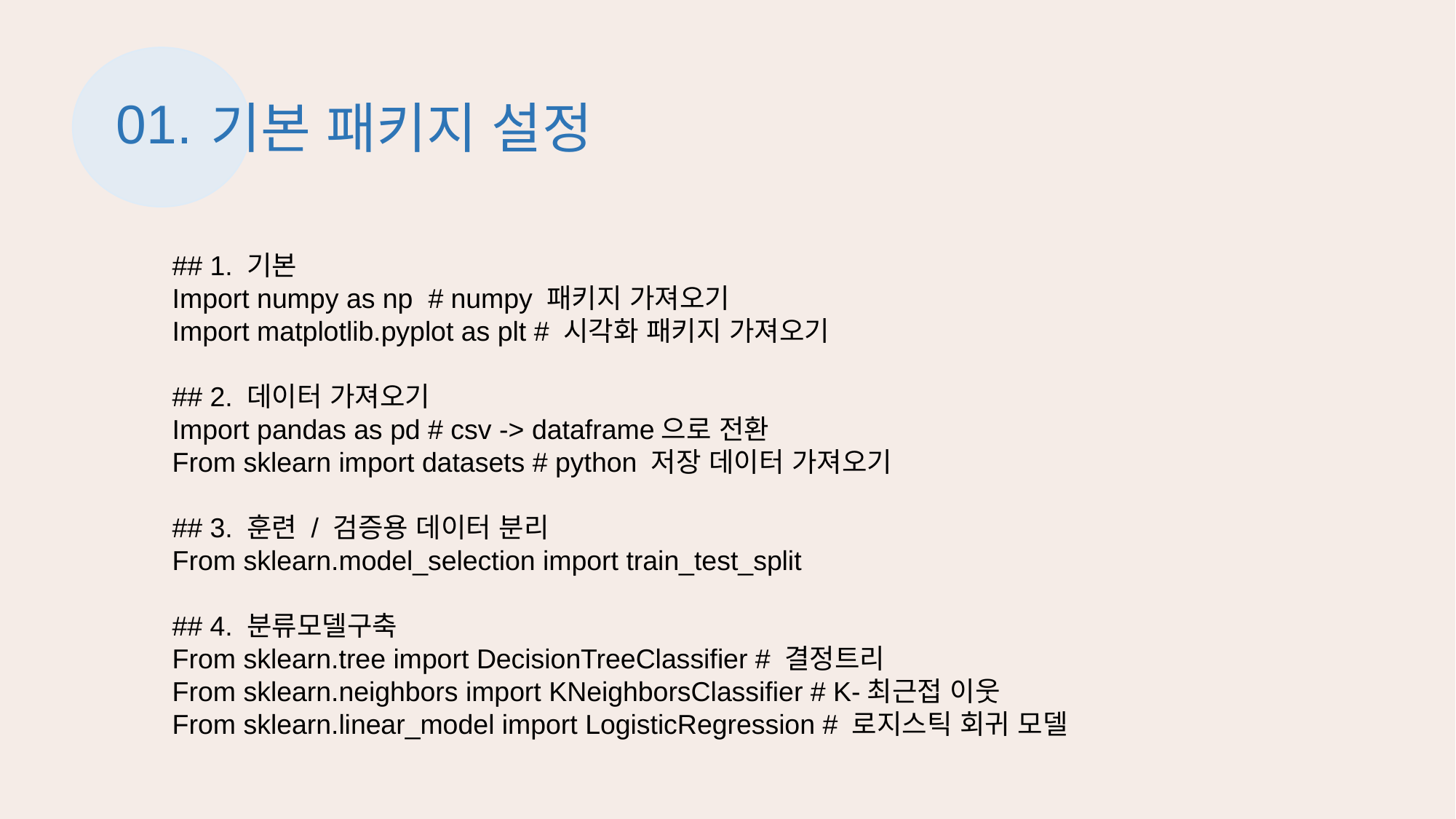

01.
기본 패키지 설정
## 1. 기본
Import numpy as np  # numpy 패키지 가져오기
Import matplotlib.pyplot as plt # 시각화 패키지 가져오기

## 2. 데이터 가져오기
Import pandas as pd # csv -> dataframe으로 전환
From sklearn import datasets # python 저장 데이터 가져오기

## 3. 훈련 / 검증용 데이터 분리
From sklearn.model_selection import train_test_split

## 4. 분류모델구축
From sklearn.tree import DecisionTreeClassifier # 결정트리
From sklearn.neighbors import KNeighborsClassifier # K-최근접 이웃
From sklearn.linear_model import LogisticRegression # 로지스틱 회귀 모델